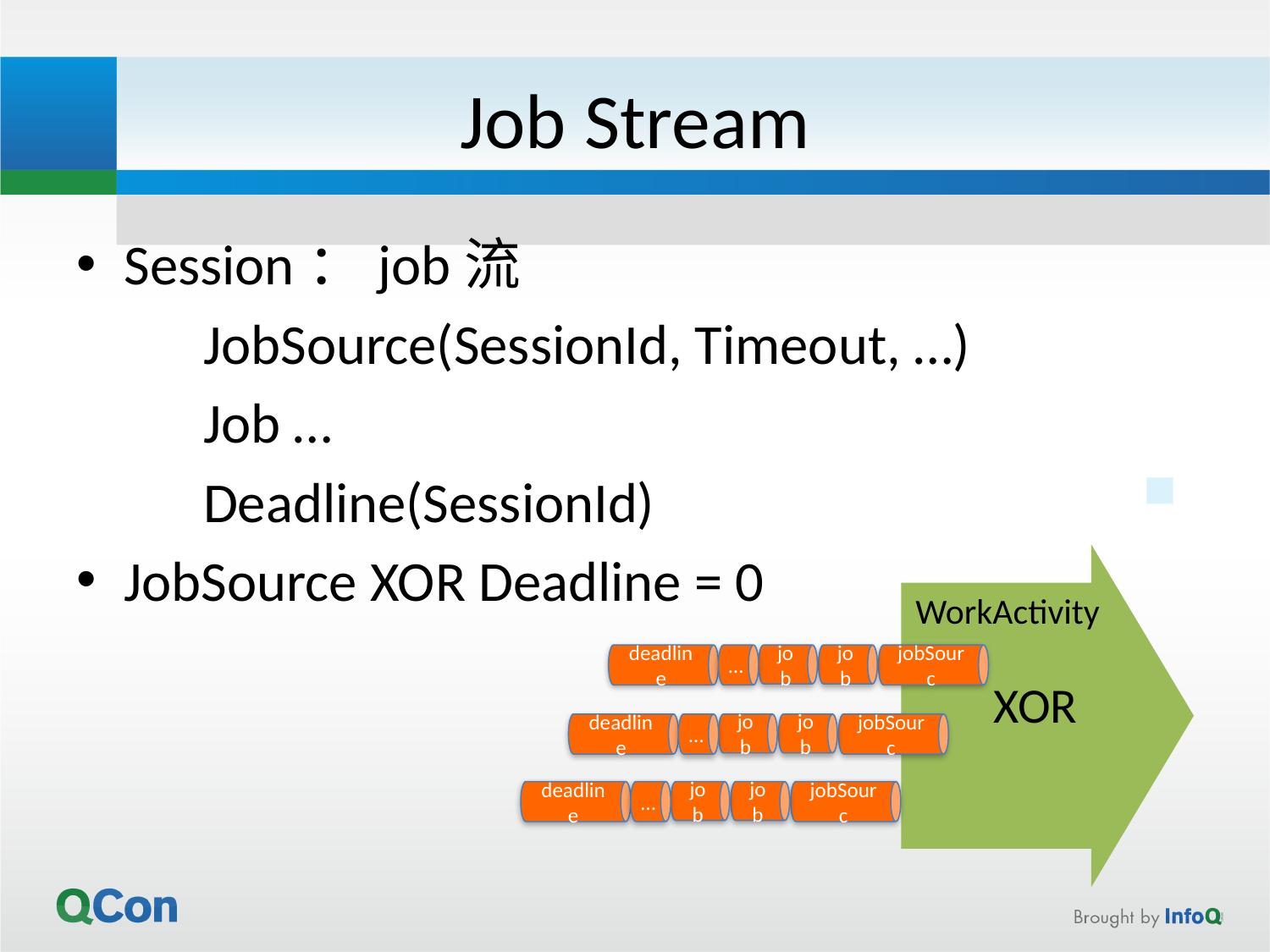

# Job Stream
Session：job流
	JobSource(SessionId, Timeout, …)
	Job …
	Deadline(SessionId)
JobSource XOR Deadline = 0
WorkActivity

     XOR
deadline
jobSourc
job
job
…
deadline
jobSourc
job
job
…
deadline
jobSourc
job
job
…